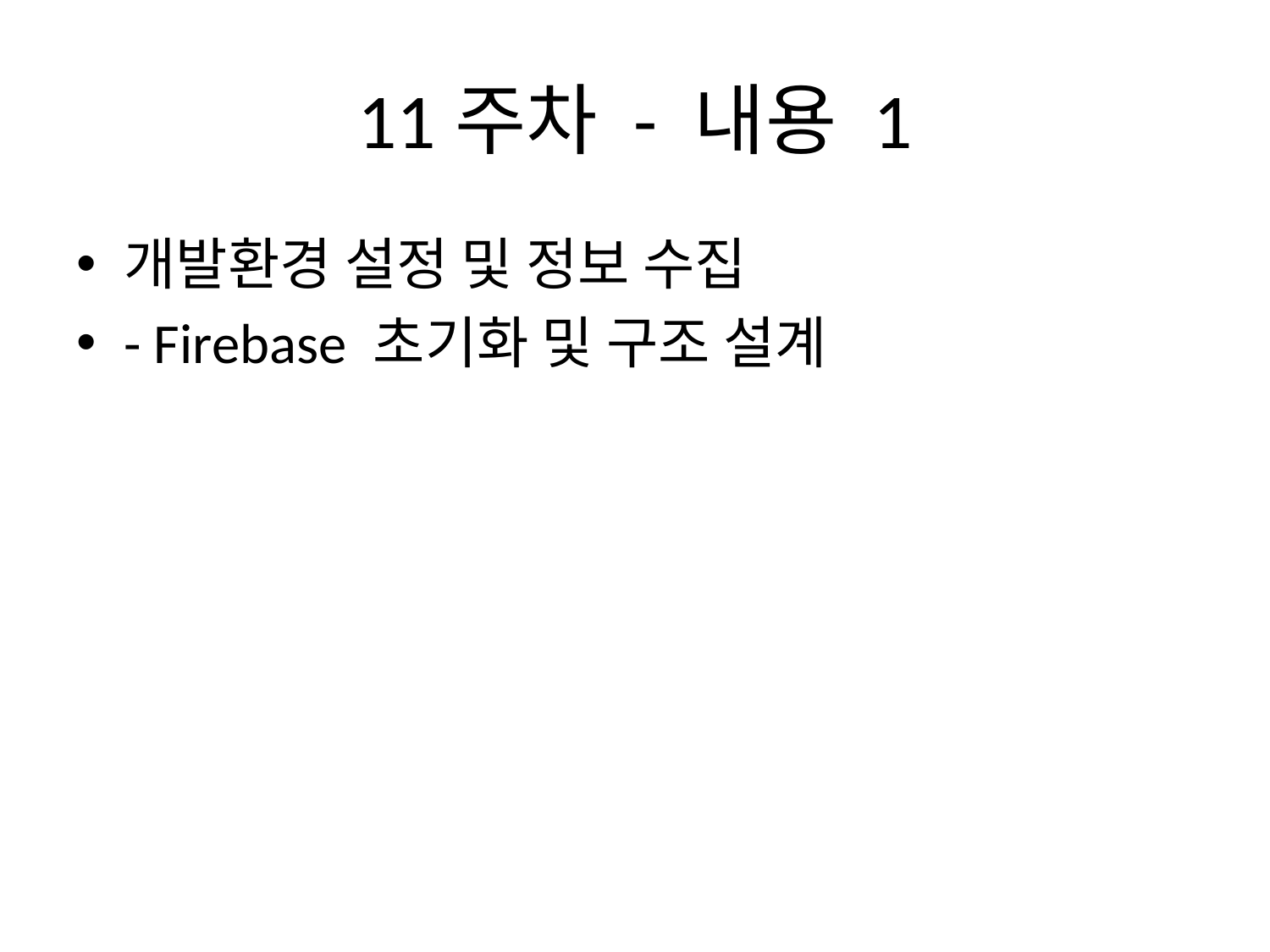

# 11주차 - 내용 1
개발환경 설정 및 정보 수집
- Firebase 초기화 및 구조 설계